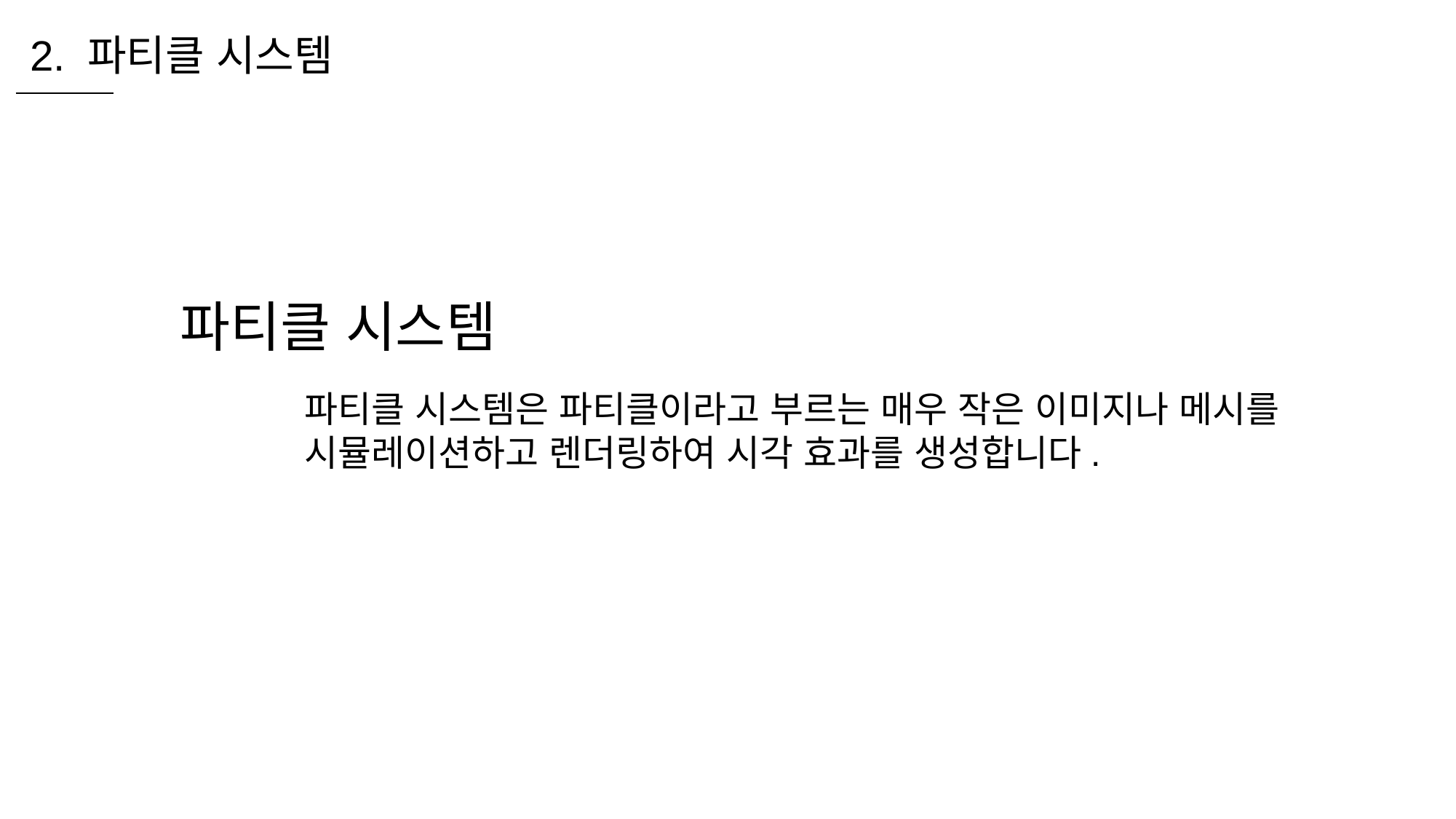

2. 파티클 시스템
파티클 시스템
파티클 시스템은 파티클이라고 부르는 매우 작은 이미지나 메시를
시뮬레이션하고 렌더링하여 시각 효과를 생성합니다.